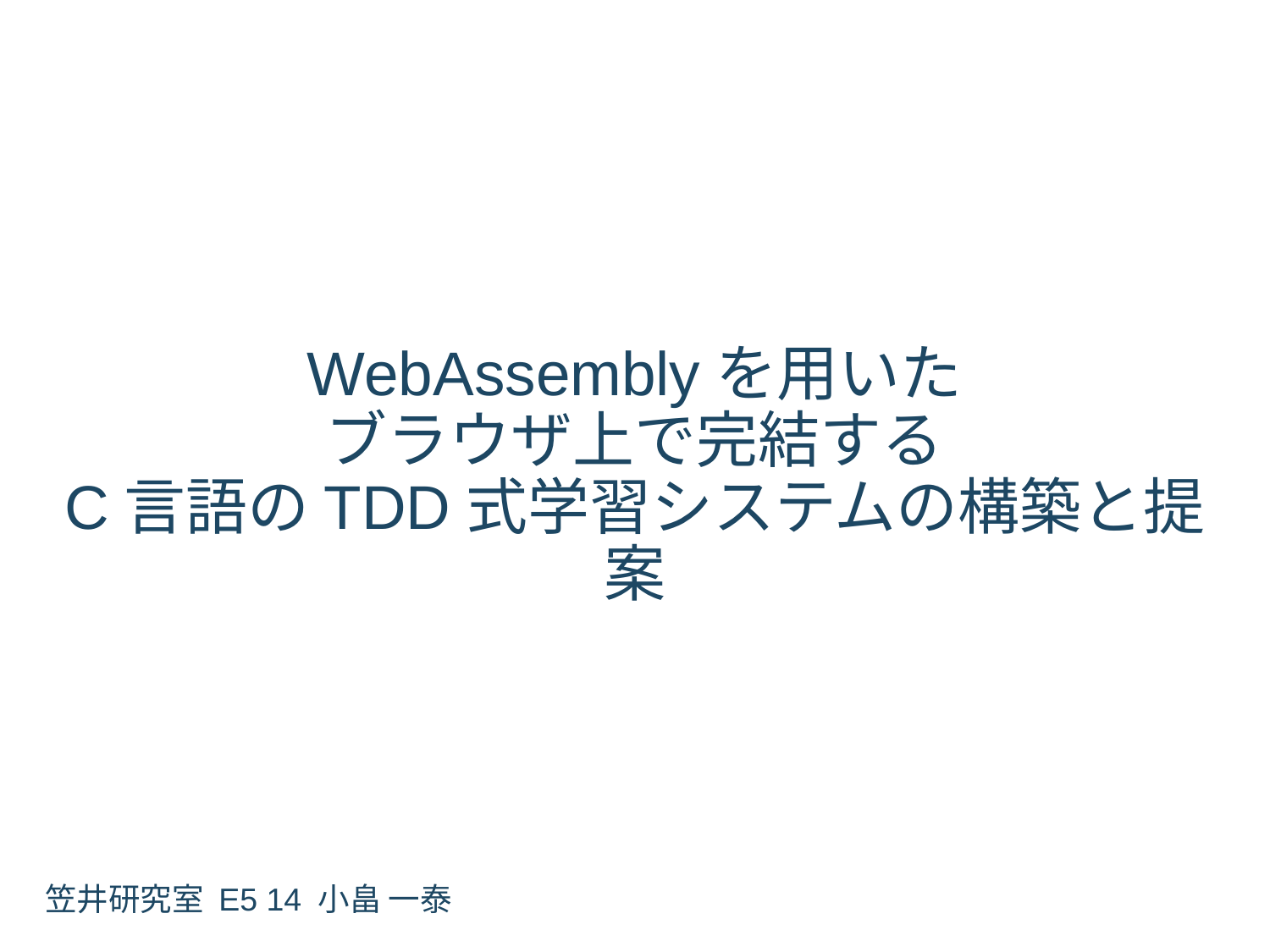

# WebAssemblyを用いた ブラウザ上で完結する C言語のTDD式学習システムの構築と提案
笠井研究室 E5 14 小畠 一泰